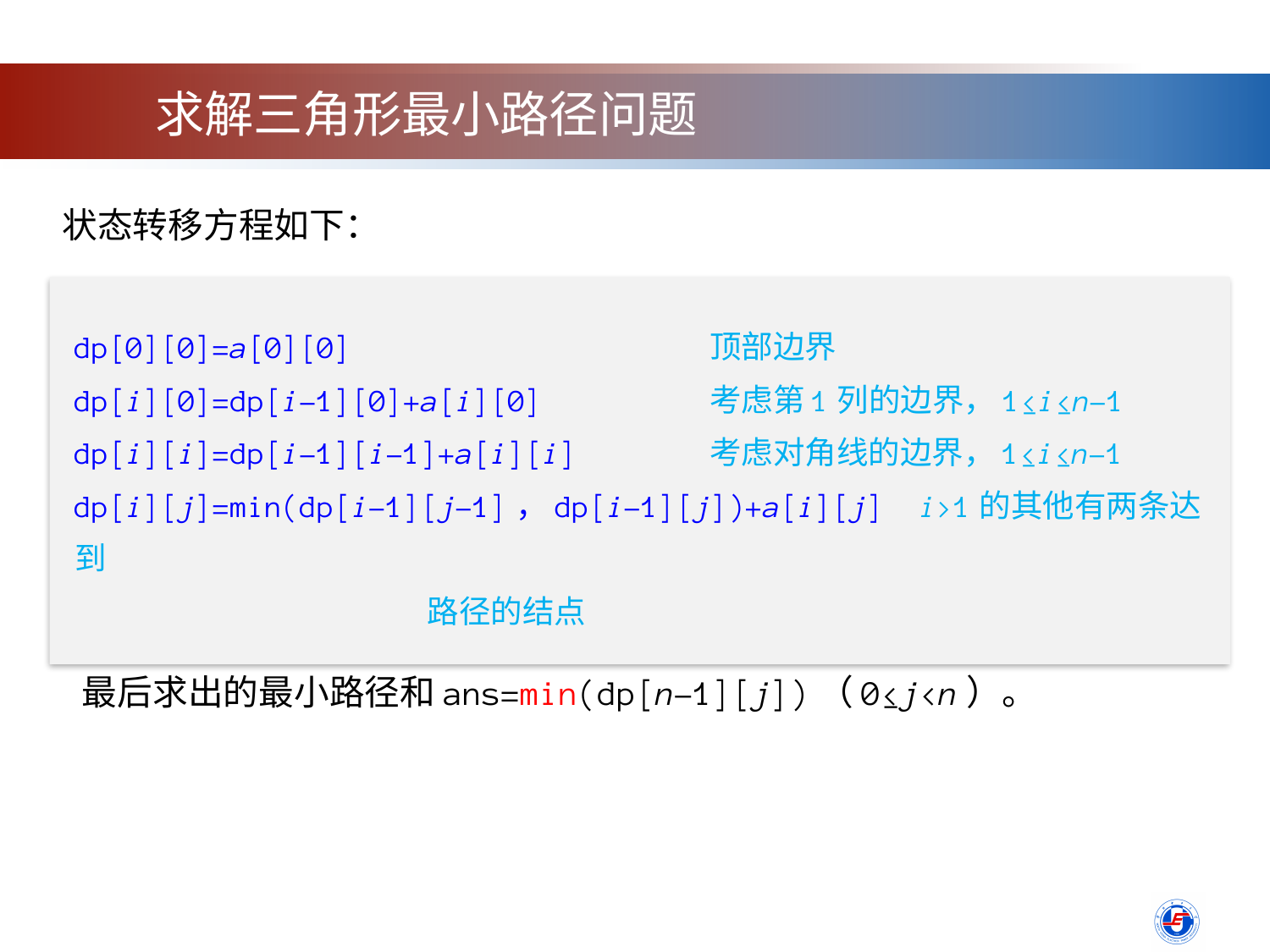

求解三角形最小路径问题
状态转移方程如下：
dp[0][0]=a[0][0]			顶部边界
dp[i][0]=dp[i-1][0]+a[i][0]		考虑第1列的边界，1≤i≤n-1
dp[i][i]=dp[i-1][i-1]+a[i][i]		考虑对角线的边界，1≤i≤n-1
dp[i][j]=min(dp[i-1][j-1]，dp[i-1][j])+a[i][j]  i>1的其他有两条达到
                                                路径的结点
最后求出的最小路径和ans=min(dp[n-1][j])（0≤j<n）。